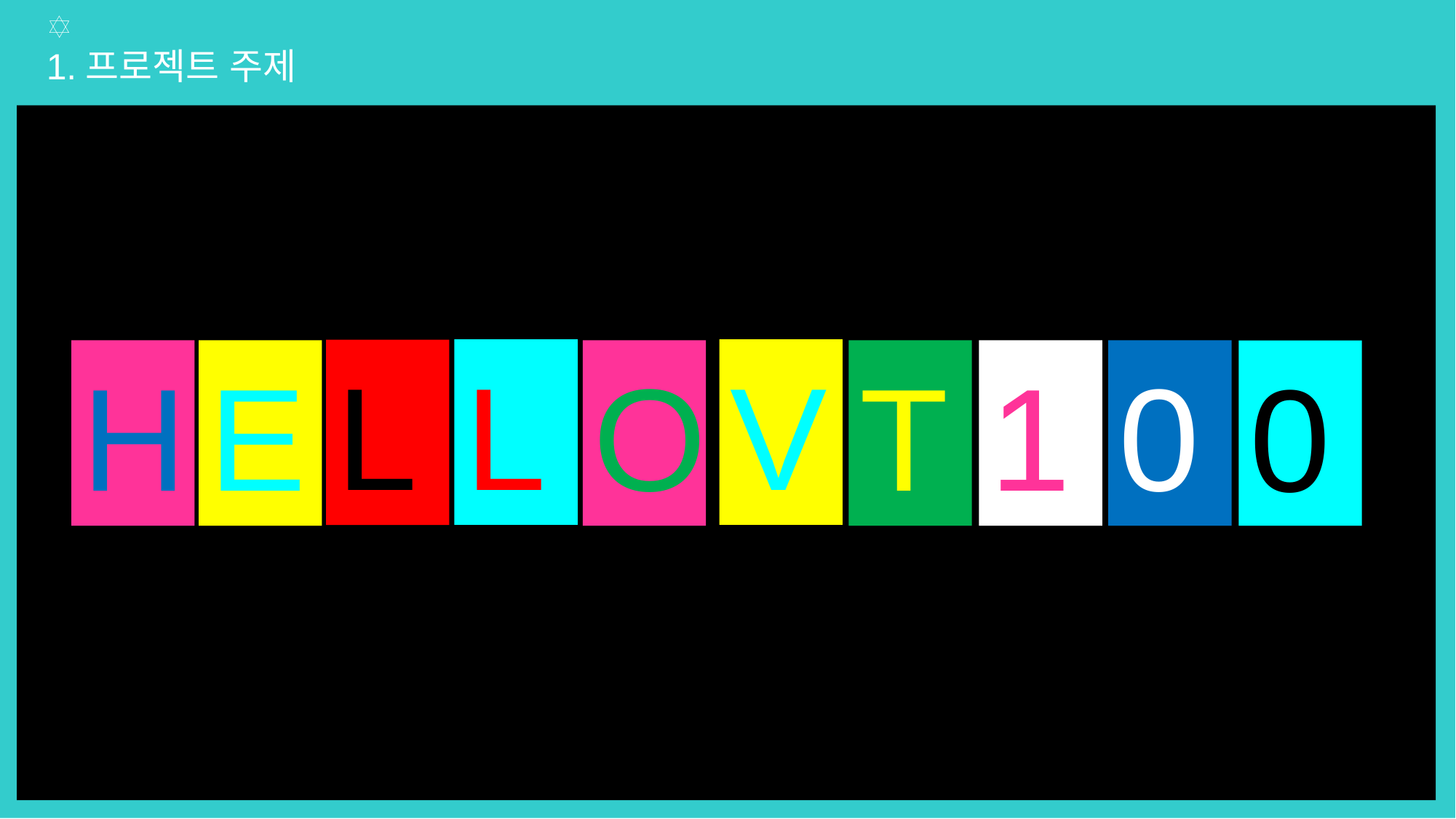

1.프로젝트 주제

V
L
L
E
H
O
1
T
0
0